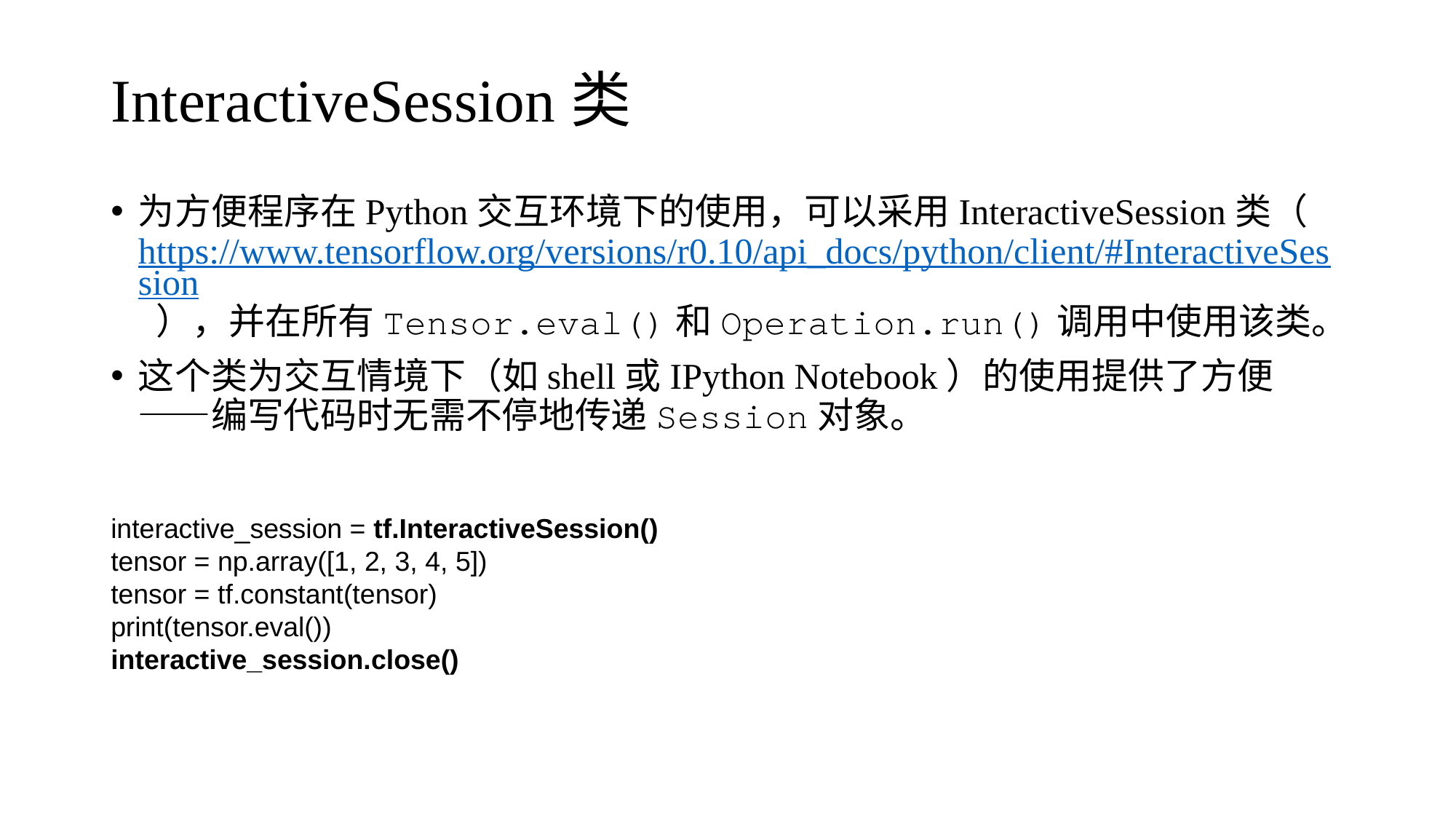

# InteractiveSession类
为方便程序在Python交互环境下的使用，可以采用InteractiveSession类（ https://www.tensorflow.org/versions/r0.10/api_docs/python/client/#InteractiveSession ），并在所有Tensor.eval()和Operation.run()调用中使用该类。
这个类为交互情境下（如shell或IPython Notebook）的使用提供了方便——编写代码时无需不停地传递Session对象。
interactive_session = tf.InteractiveSession()
tensor = np.array([1, 2, 3, 4, 5])
tensor = tf.constant(tensor)
print(tensor.eval())
interactive_session.close()